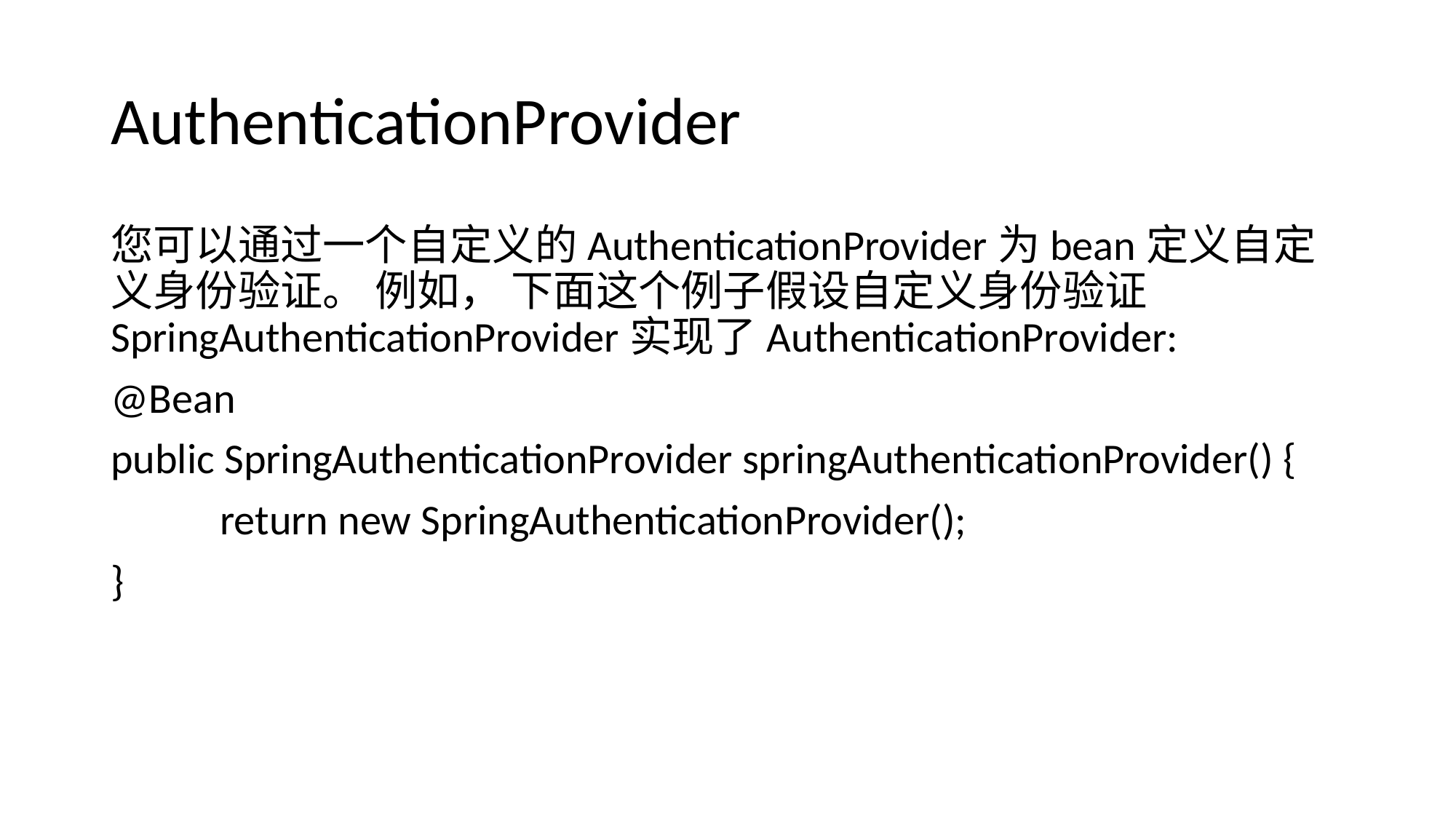

# AuthenticationProvider
您可以通过一个自定义的AuthenticationProvider为bean定义自定义身份验证。 例如， 下面这个例子假设自定义身份验证SpringAuthenticationProvider实现了AuthenticationProvider:
@Bean
public SpringAuthenticationProvider springAuthenticationProvider() {
	return new SpringAuthenticationProvider();
}